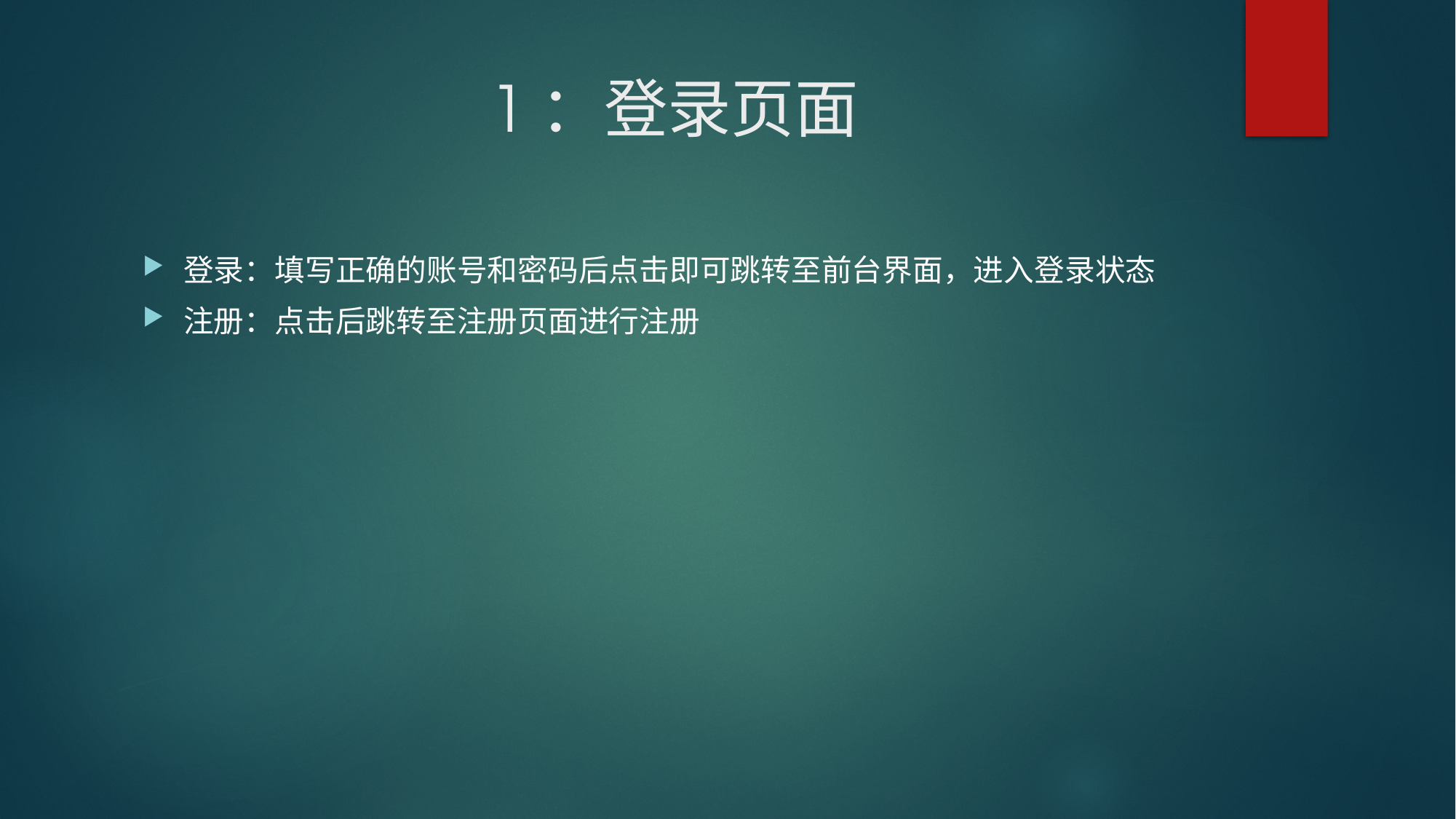

# 1：登录页面
登录：填写正确的账号和密码后点击即可跳转至前台界面，进入登录状态
注册：点击后跳转至注册页面进行注册